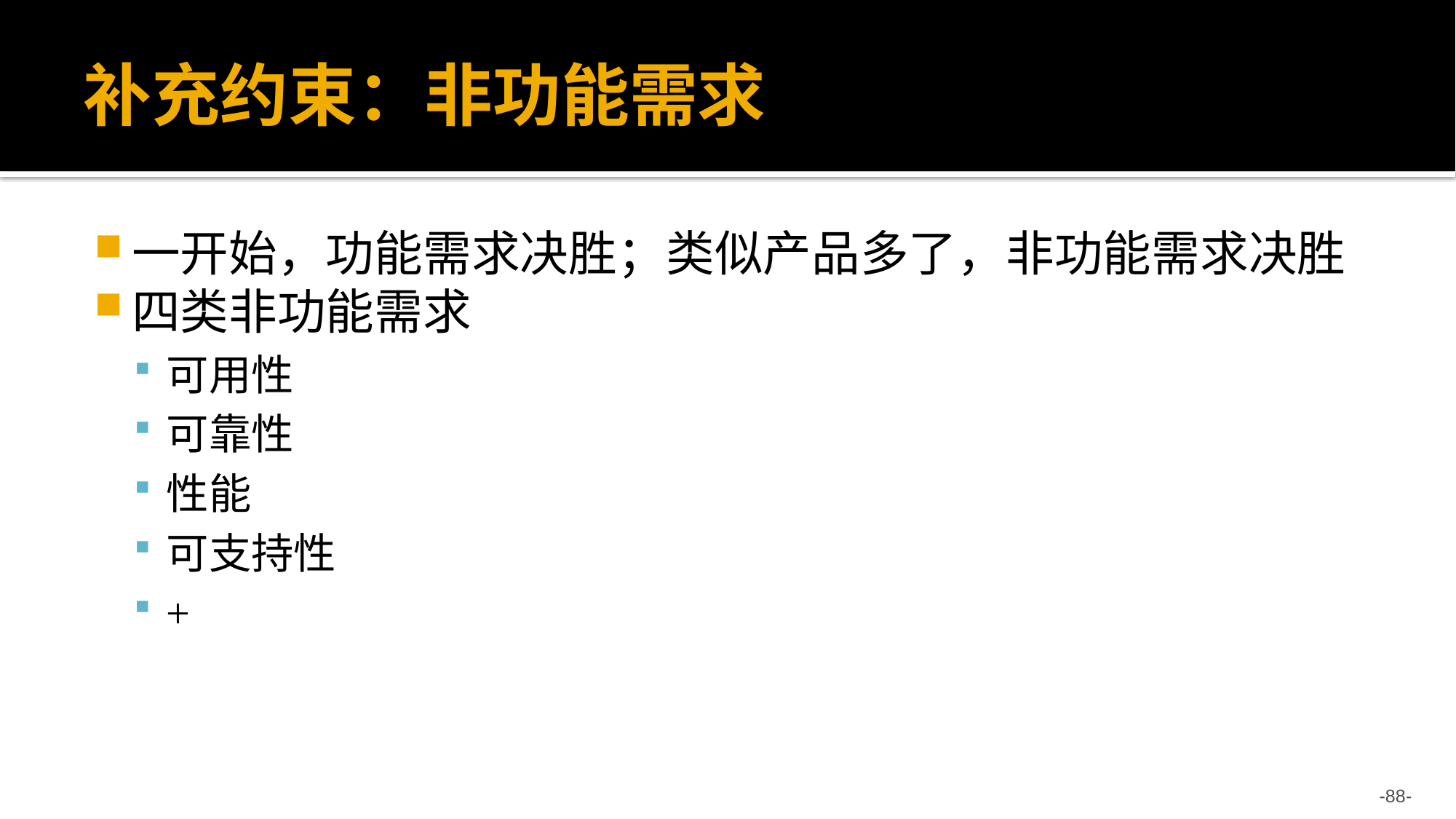

# 补充约束：非功能需求
一开始，功能需求决胜；类似产品多了，非功能需求决胜
四类非功能需求
可用性
可靠性
性能
可支持性
+
-88-